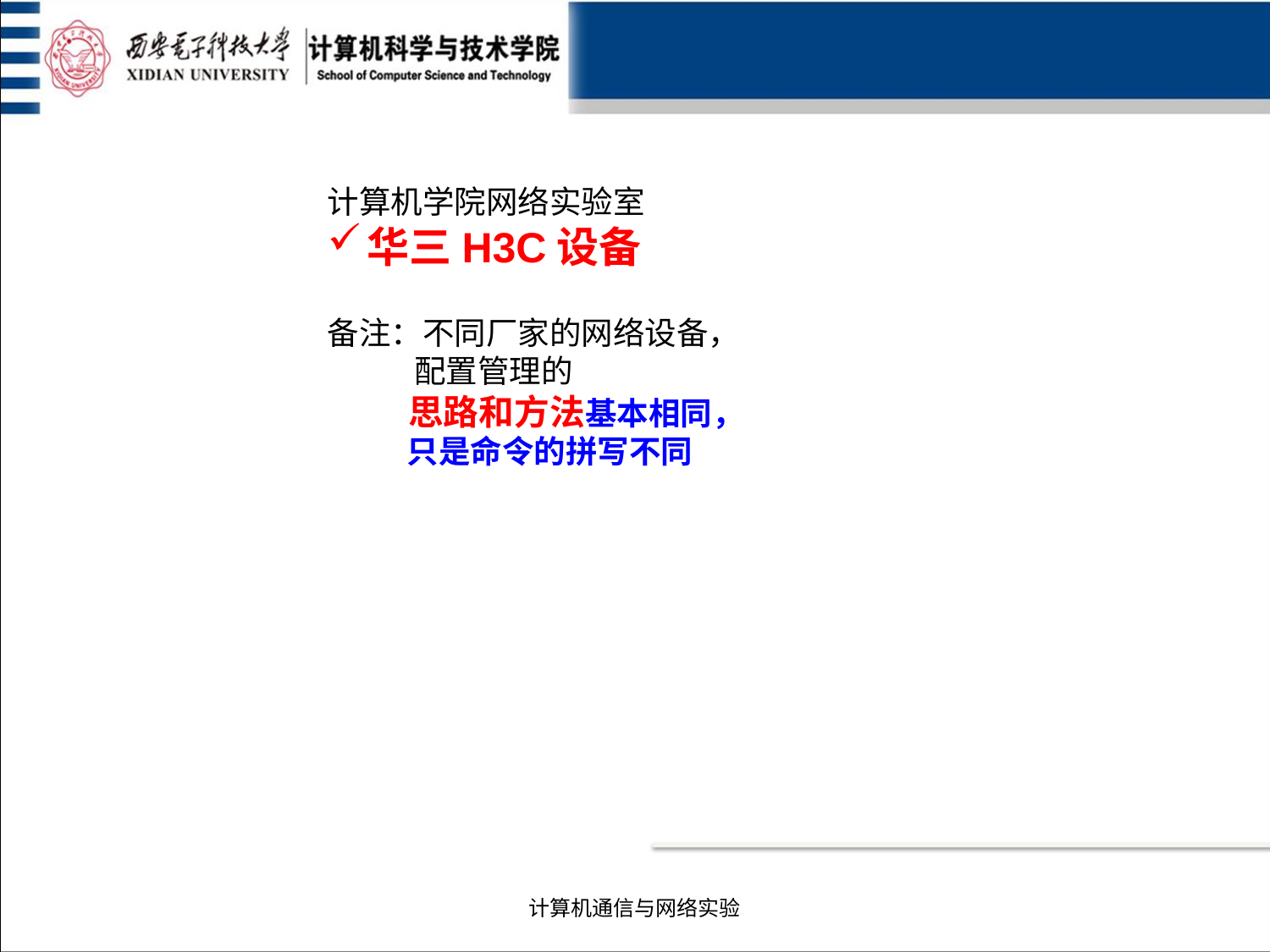

计算机学院网络实验室
华三H3C设备

备注：不同厂家的网络设备，
           配置管理的
         思路和方法基本相同，
          只是命令的拼写不同
计算机通信与网络实验